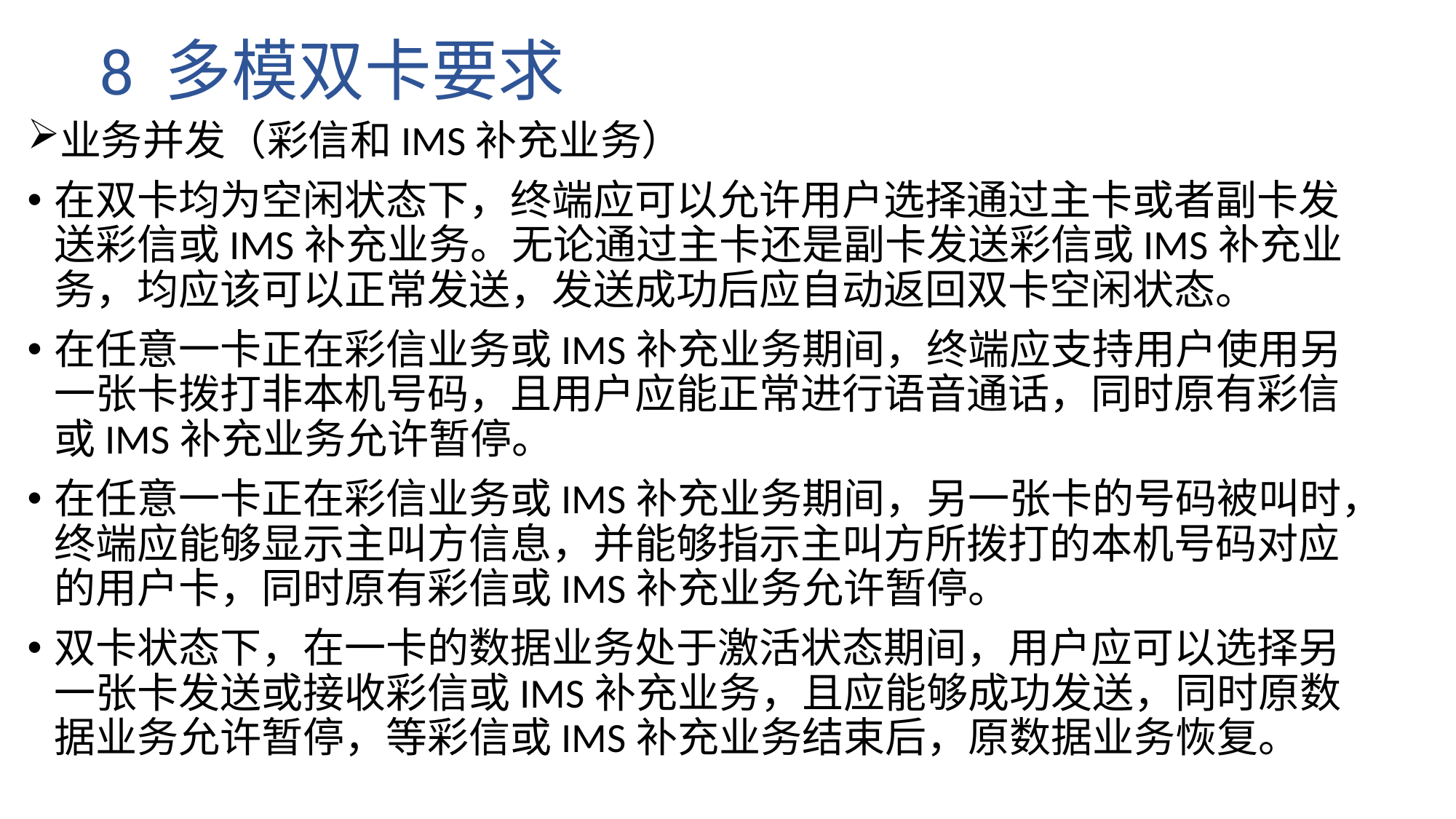

# 8 多模双卡要求
业务并发（彩信和IMS补充业务）
在双卡均为空闲状态下，终端应可以允许用户选择通过主卡或者副卡发送彩信或IMS补充业务。无论通过主卡还是副卡发送彩信或IMS补充业务，均应该可以正常发送，发送成功后应自动返回双卡空闲状态。
在任意一卡正在彩信业务或IMS补充业务期间，终端应支持用户使用另一张卡拨打非本机号码，且用户应能正常进行语音通话，同时原有彩信或IMS补充业务允许暂停。
在任意一卡正在彩信业务或IMS补充业务期间，另一张卡的号码被叫时，终端应能够显示主叫方信息，并能够指示主叫方所拨打的本机号码对应的用户卡，同时原有彩信或IMS补充业务允许暂停。
双卡状态下，在一卡的数据业务处于激活状态期间，用户应可以选择另一张卡发送或接收彩信或IMS补充业务，且应能够成功发送，同时原数据业务允许暂停，等彩信或IMS补充业务结束后，原数据业务恢复。